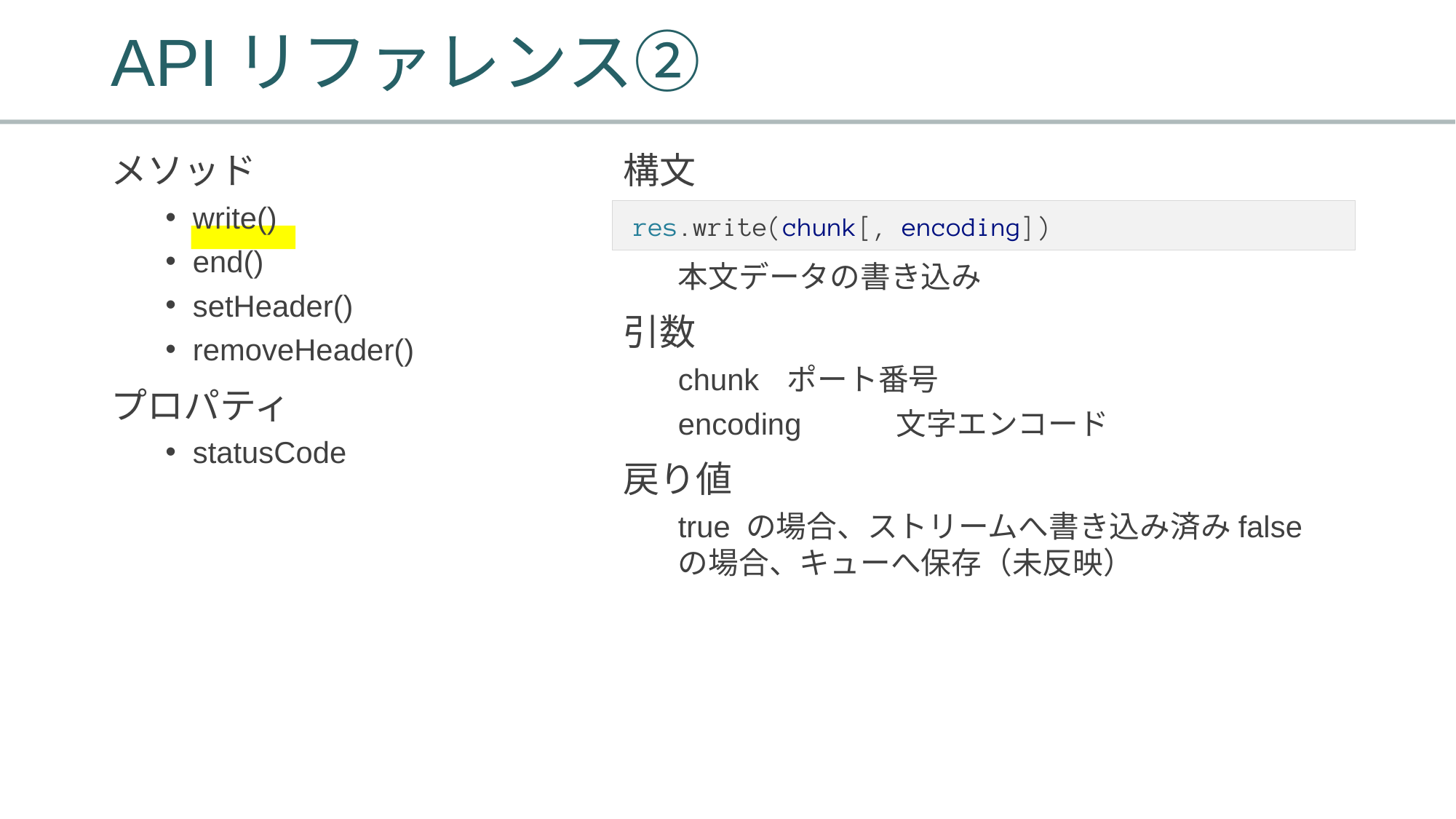

# APIリファレンス②
メソッド
write()
end()
setHeader()
removeHeader()
プロパティ
statusCode
構文

本文データの書き込み
引数
chunk	ポート番号
encoding	文字エンコード
戻り値
true の場合、ストリームへ書き込み済みfalse の場合、キューへ保存（未反映）
res.write(chunk[, encoding])